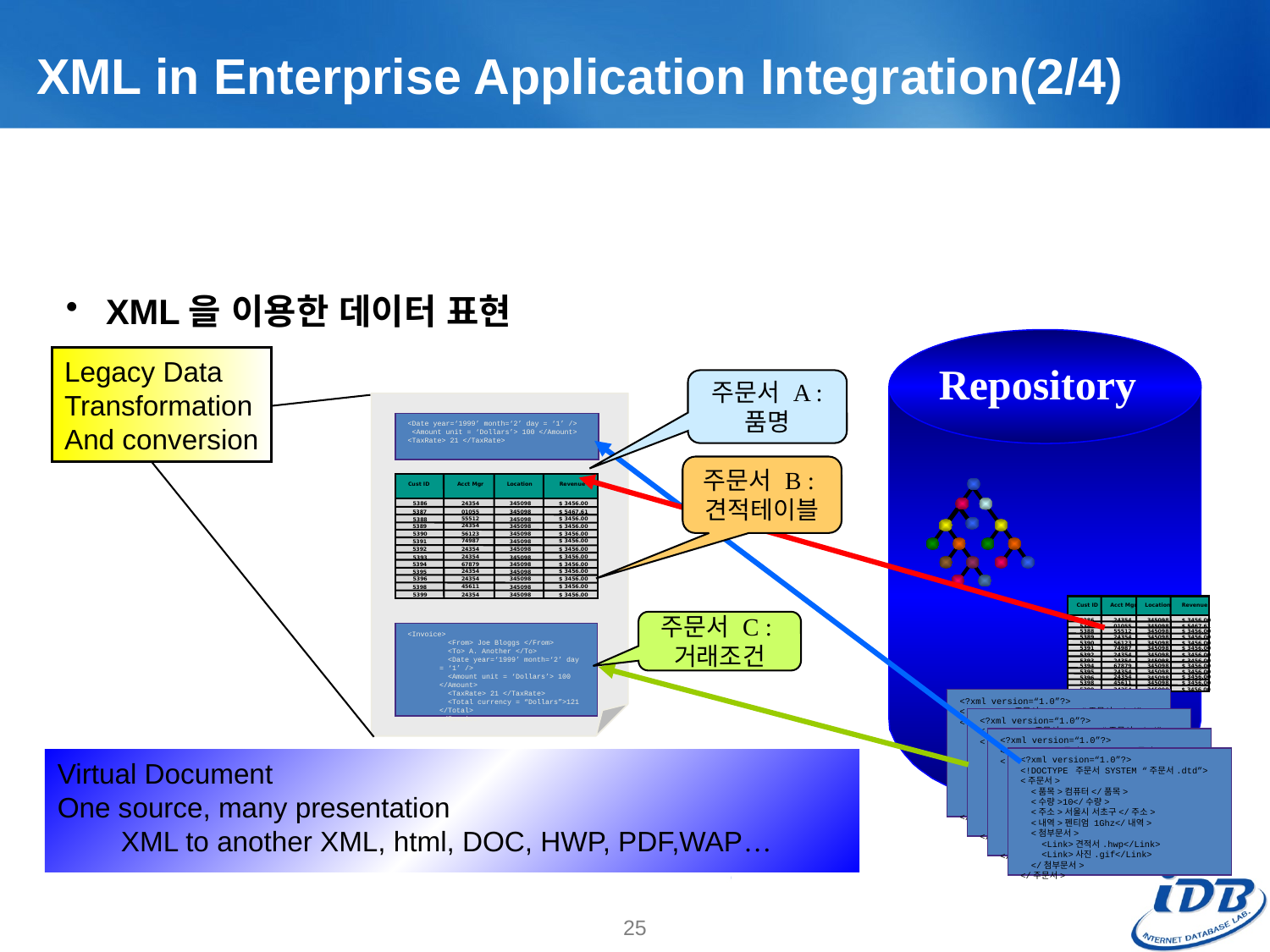

# XML in Enterprise Application Integration(2/4)

 XML을 이용한 데이터 표현

Legacy Data
Transformation
And conversion
Repository
주문서 A :
품명

<Date year=‘1999’ month=‘2’ day = ‘1’ />
 <Amount unit = ‘Dollars’> 100 </Amount>  <TaxRate> 21 </TaxRate>

Cust ID
Acct Mgr
Revenue
Location
24354
$ 3456.00
5386
345098
01055
$ 5467.61
5387
345098
55512
$ 3456.00
5388
345098
24354
$ 3456.00
5389
345098
5390
56123
345098
$ 3456.00
74987
$ 3456.00
5391
345098
24354
$ 3456.00
5392
345098
24354
$ 3456.00
5393
345098
5394
67879
345098
$ 3456.00
24354
$ 3456.00
5395
345098
24354
$ 3456.00
5396
345098
45611
$ 3456.00
5398
345098
24354
$ 3456.00
5399
345098
<Invoice>
  <From> Joe Bloggs </From>
  <To> A. Another </To>
  <Date year=‘1999’ month=‘2’ day = ‘1’ />
  <Amount unit = ‘Dollars’> 100 </Amount>
  <TaxRate> 21 </TaxRate>
  <Total currency = “Dollars”>121 </Total>
</Invoice>

주문서 B :
견적테이블

Cust ID
Acct Mgr
Location
Revenue
5386
24354
345098
$ 3456.00
01055
$ 5467.61
5387
345098
55512
$ 3456.00
5388
345098
24354
$ 3456.00
5389
345098
5390
56123
345098
$ 3456.00
74987
$ 3456.00
5391
345098
24354
$ 3456.00
5392
345098
24354
$ 3456.00
5393
345098
67879
$ 3456.00
5394
345098
24354
$ 3456.00
5395
345098
24354
$ 3456.00
5396
345098
5398
45611
345098
$ 3456.00
24354
$ 3456.00
5399
345098
주문서 C :
거래조건
<?xml version=“1.0”?>
<!DOCTYPE 주문서 SYSTEM “주문서.dtd”>
<주문서>
  <품목>컴퓨터</품목>
  <수량>10</수량>
  <주소>서울시 서초구</주소>
  <내역>펜티엄 1Ghz</내역>
  <첨부문서>
    <Link>견적서.hwp</Link>
    <Link>사진.gif</Link>
  </첨부문서>
</주문서>
<?xml version=“1.0”?>
<!DOCTYPE 주문서 SYSTEM “주문서.dtd”>
<주문서>
  <품목>컴퓨터</품목>
  <수량>10</수량>
  <주소>서울시 서초구</주소>
  <내역>펜티엄 1Ghz</내역>
  <첨부문서>
    <Link>견적서.hwp</Link>
    <Link>사진.gif</Link>
  </첨부문서>
</주문서>
<?xml version=“1.0”?>
<!DOCTYPE 주문서 SYSTEM “주문서.dtd”>
<주문서>
  <품목>컴퓨터</품목>
  <수량>10</수량>
  <주소>서울시 서초구</주소>
  <내역>펜티엄 1Ghz</내역>
  <첨부문서>
    <Link>견적서.hwp</Link>
    <Link>사진.gif</Link>
  </첨부문서>
</주문서>
<?xml version=“1.0”?>
<!DOCTYPE 주문서 SYSTEM “주문서.dtd”>
<주문서>
  <품목>컴퓨터</품목>
  <수량>10</수량>
  <주소>서울시 서초구</주소>
  <내역>펜티엄 1Ghz</내역>
  <첨부문서>
    <Link>견적서.hwp</Link>
    <Link>사진.gif</Link>
  </첨부문서>
</주문서>

Virtual Document
One source, many presentation
XML to another XML, html, DOC, HWP, PDF,WAP…
25